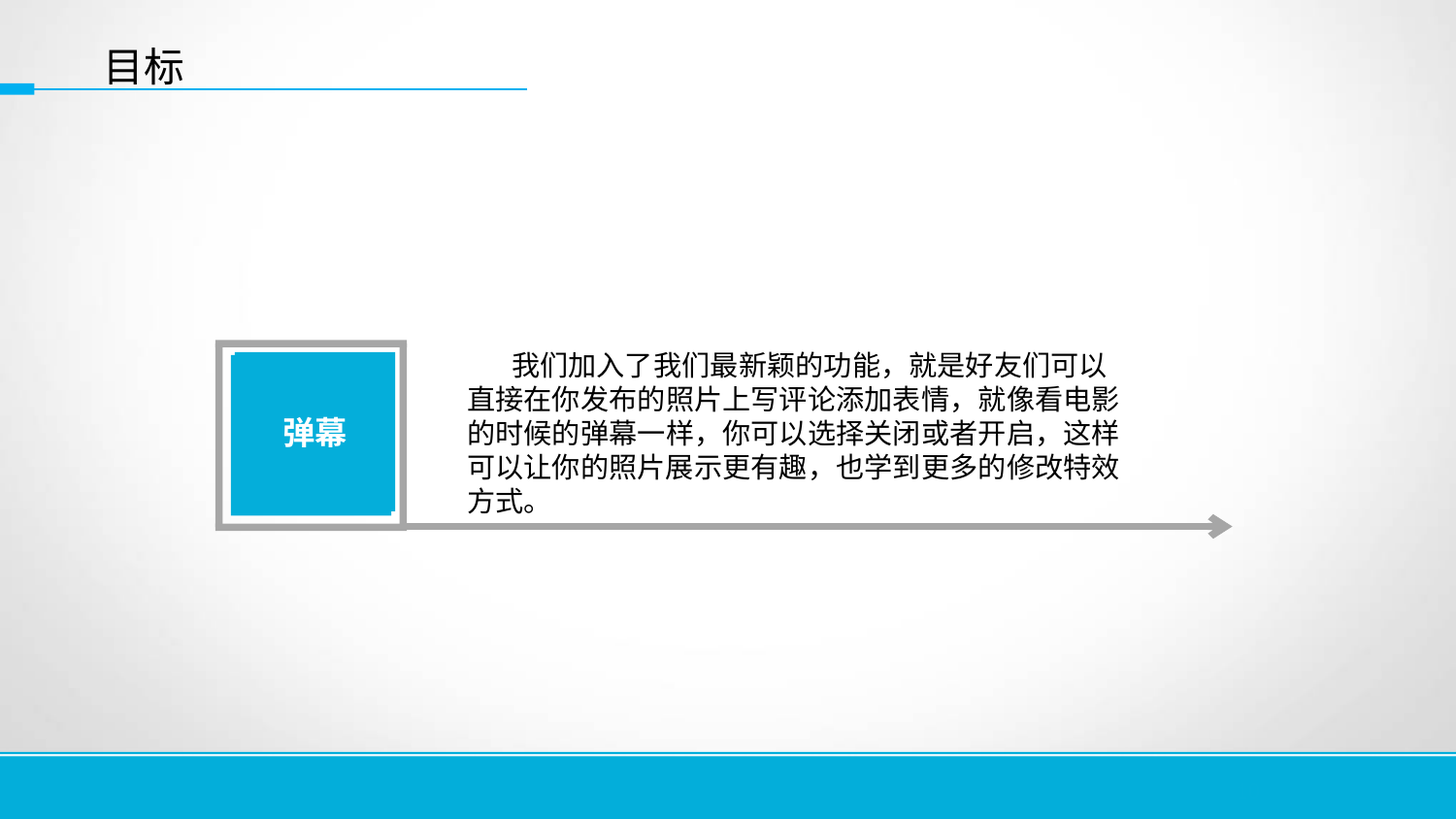

目标

      我们加入了我们最新颖的功能，就是好友们可以直接在你发布的照片上写评论添加表情，就像看电影的时候的弹幕一样，你可以选择关闭或者开启，这样可以让你的照片展示更有趣，也学到更多的修改特效方式。

弹幕
阅后即焚

10